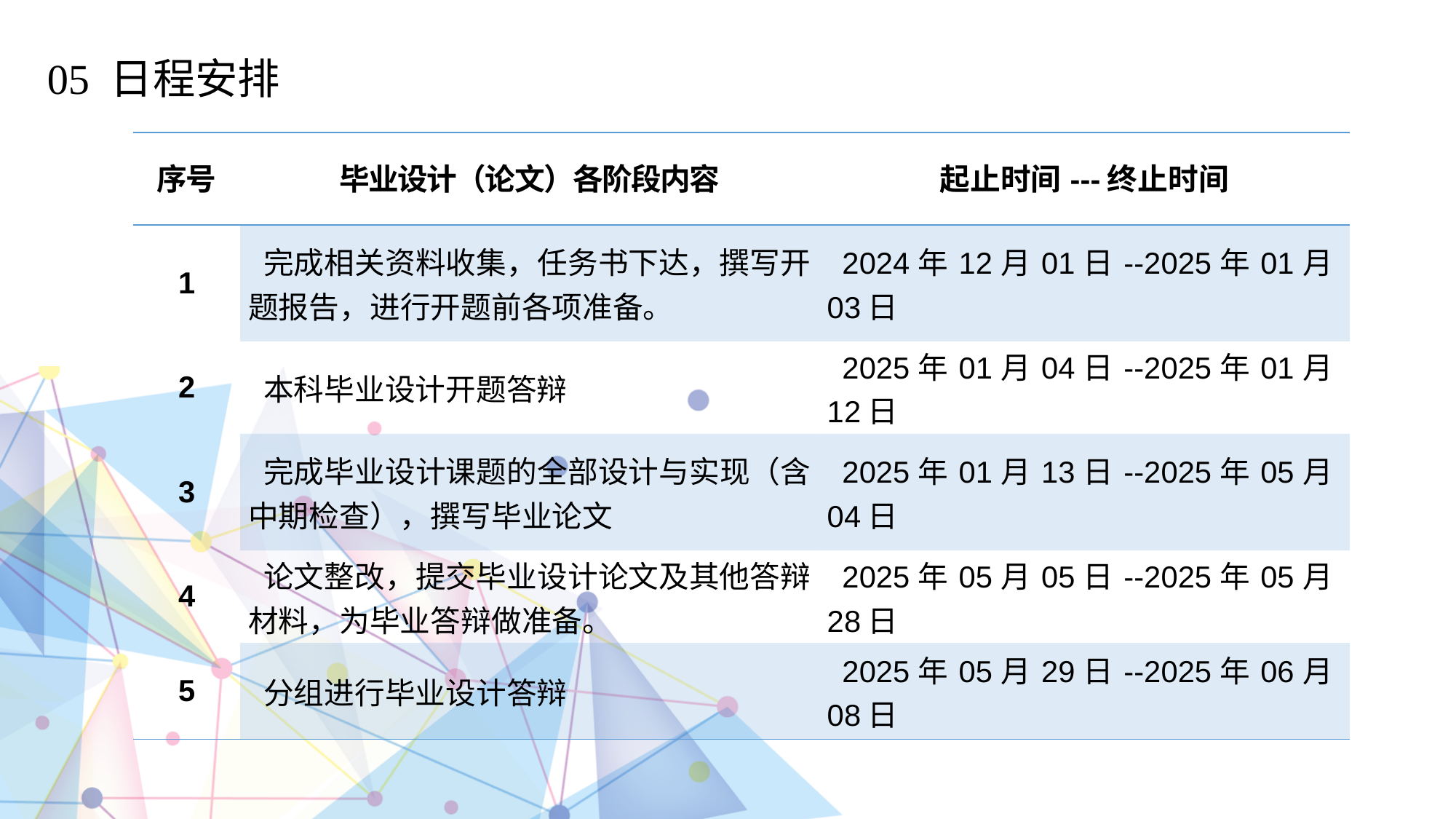

05 日程安排
| 序号 | 毕业设计（论文）各阶段内容 | 起止时间---终止时间 |
| --- | --- | --- |
| 1 | 完成相关资料收集，任务书下达，撰写开题报告，进行开题前各项准备。 | 2024年12月01日--2025年01月03日 |
| 2 | 本科毕业设计开题答辩 | 2025年01月04日--2025年01月12日 |
| 3 | 完成毕业设计课题的全部设计与实现（含中期检查），撰写毕业论文 | 2025年01月13日--2025年05月04日 |
| 4 | 论文整改，提交毕业设计论文及其他答辩材料，为毕业答辩做准备。 | 2025年05月05日--2025年05月28日 |
| 5 | 分组进行毕业设计答辩 | 2025年05月29日--2025年06月08日 |